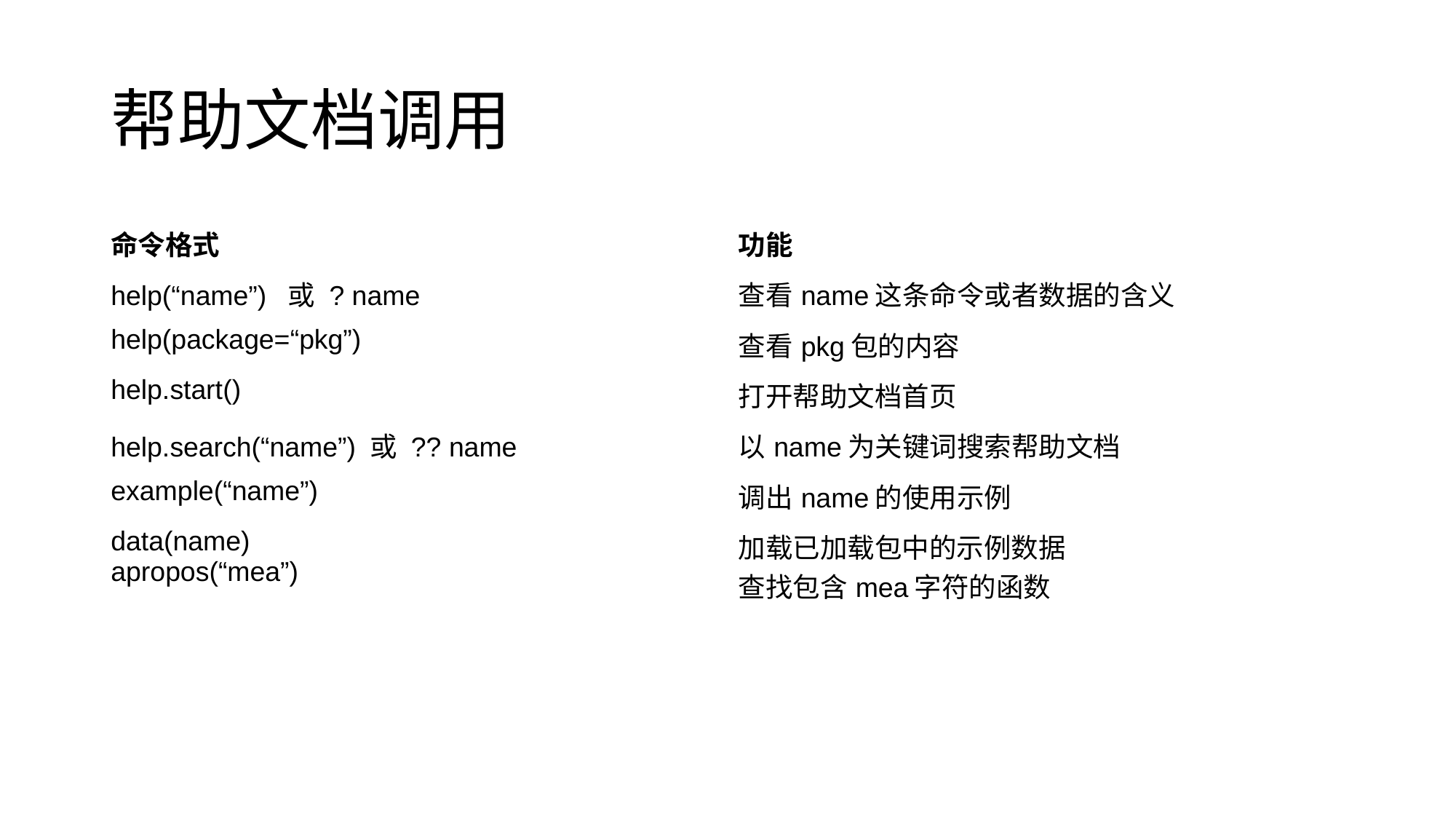

# 帮助文档调用
| 命令格式 | 功能 |
| --- | --- |
| help(“name”) 或 ? name | 查看name这条命令或者数据的含义 |
| help(package=“pkg”) | 查看pkg包的内容 |
| help.start() | 打开帮助文档首页 |
| help.search(“name”) 或 ?? name | 以name为关键词搜索帮助文档 |
| example(“name”) | 调出name的使用示例 |
| data(name) apropos(“mea”) | 加载已加载包中的示例数据 查找包含mea字符的函数 |